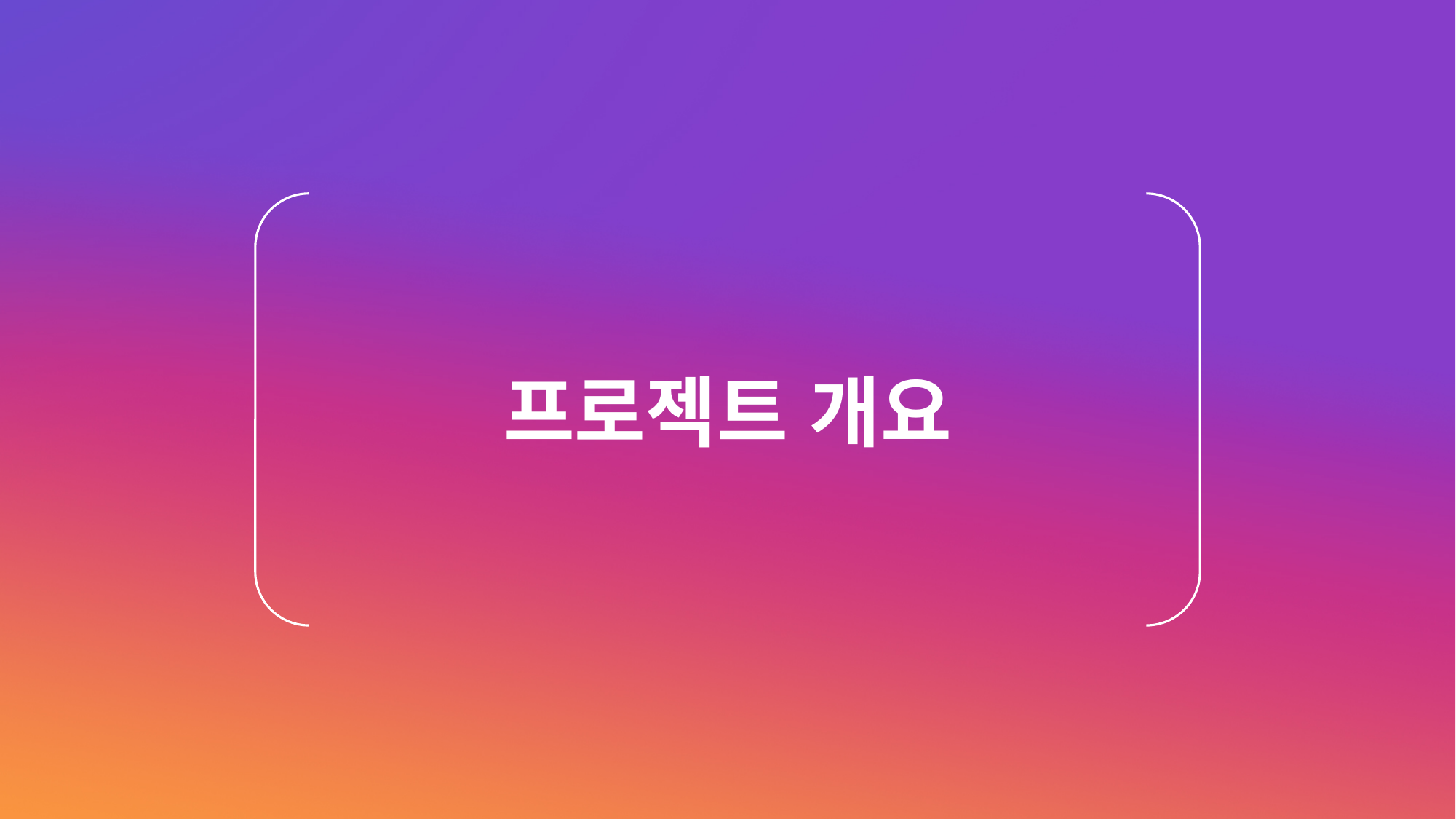

대본: 그럼 발표를 시작하도록 하겠습니다.

프로젝트 개요